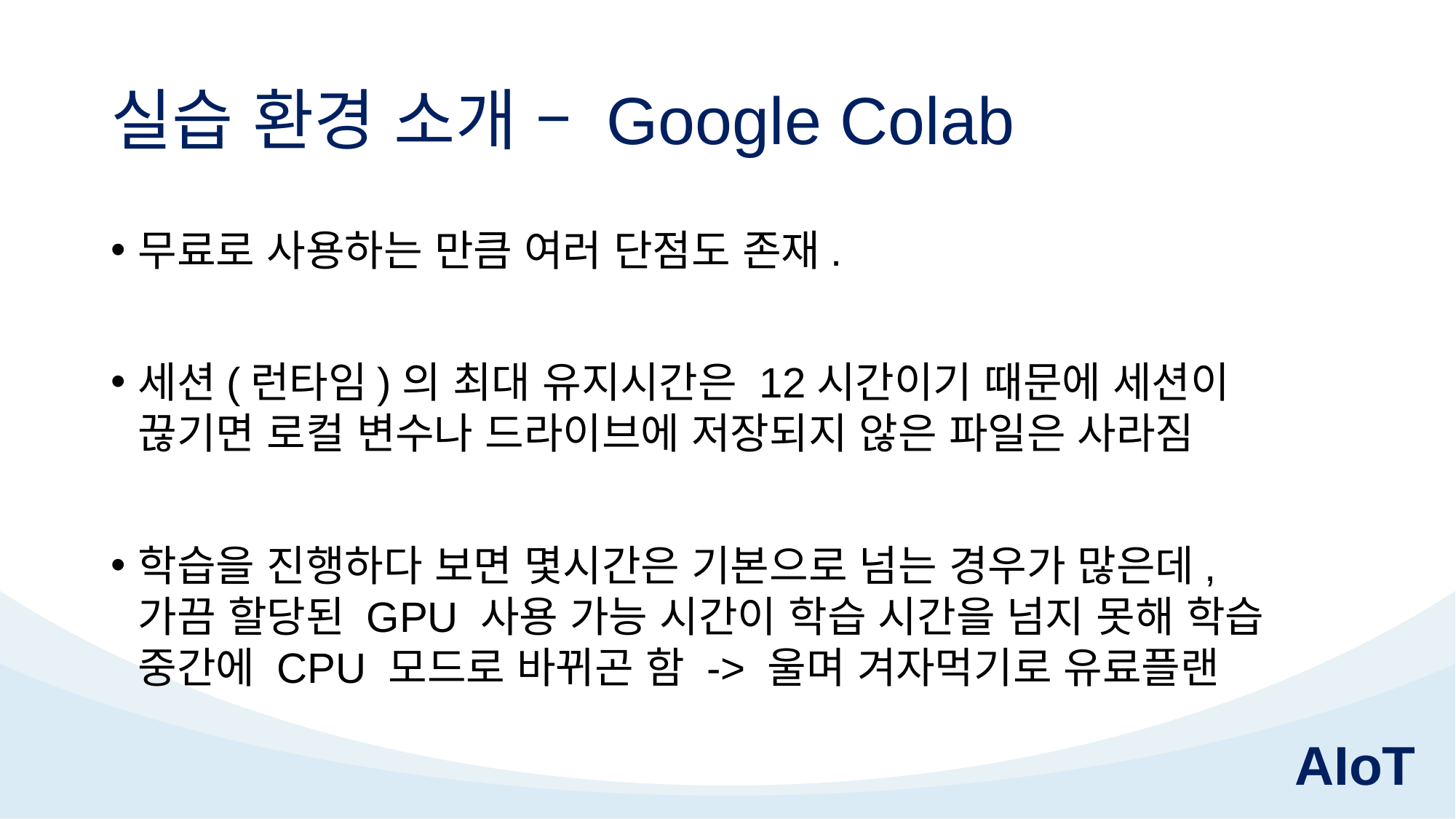

# 실습 환경 소개 – Google Colab
무료로 사용하는 만큼 여러 단점도 존재.

세션(런타임)의 최대 유지시간은 12시간이기 때문에 세션이 끊기면 로컬 변수나 드라이브에 저장되지 않은 파일은 사라짐

학습을 진행하다 보면 몇시간은 기본으로 넘는 경우가 많은데,
가끔 할당된 GPU 사용 가능 시간이 학습 시간을 넘지 못해 학습 중간에 CPU 모드로 바뀌곤 함 -> 울며 겨자먹기로 유료플랜